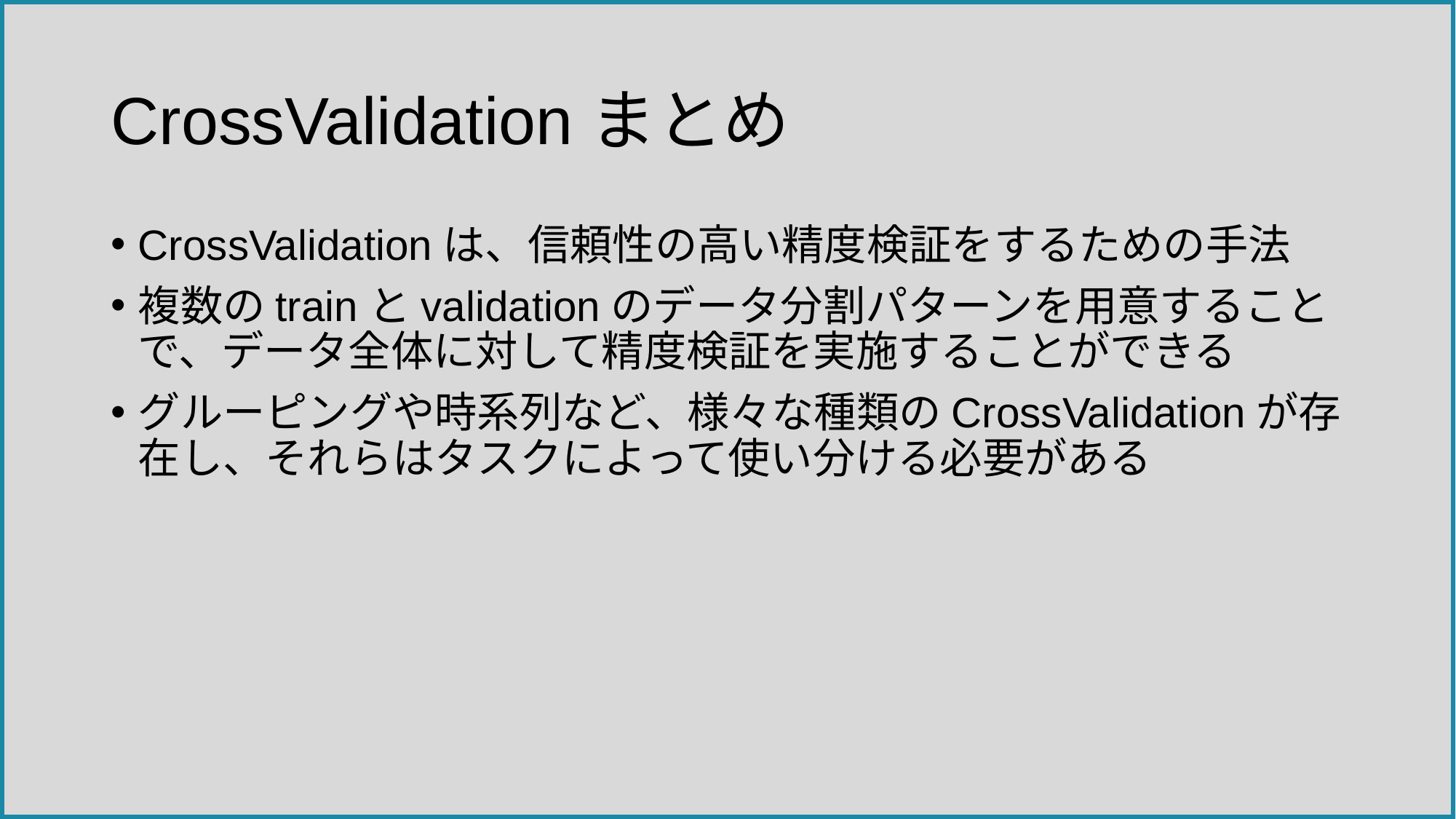

# CrossValidationまとめ
CrossValidationは、信頼性の高い精度検証をするための手法
複数のtrainとvalidationのデータ分割パターンを用意することで、データ全体に対して精度検証を実施することができる
グルーピングや時系列など、様々な種類のCrossValidationが存在し、それらはタスクによって使い分ける必要がある